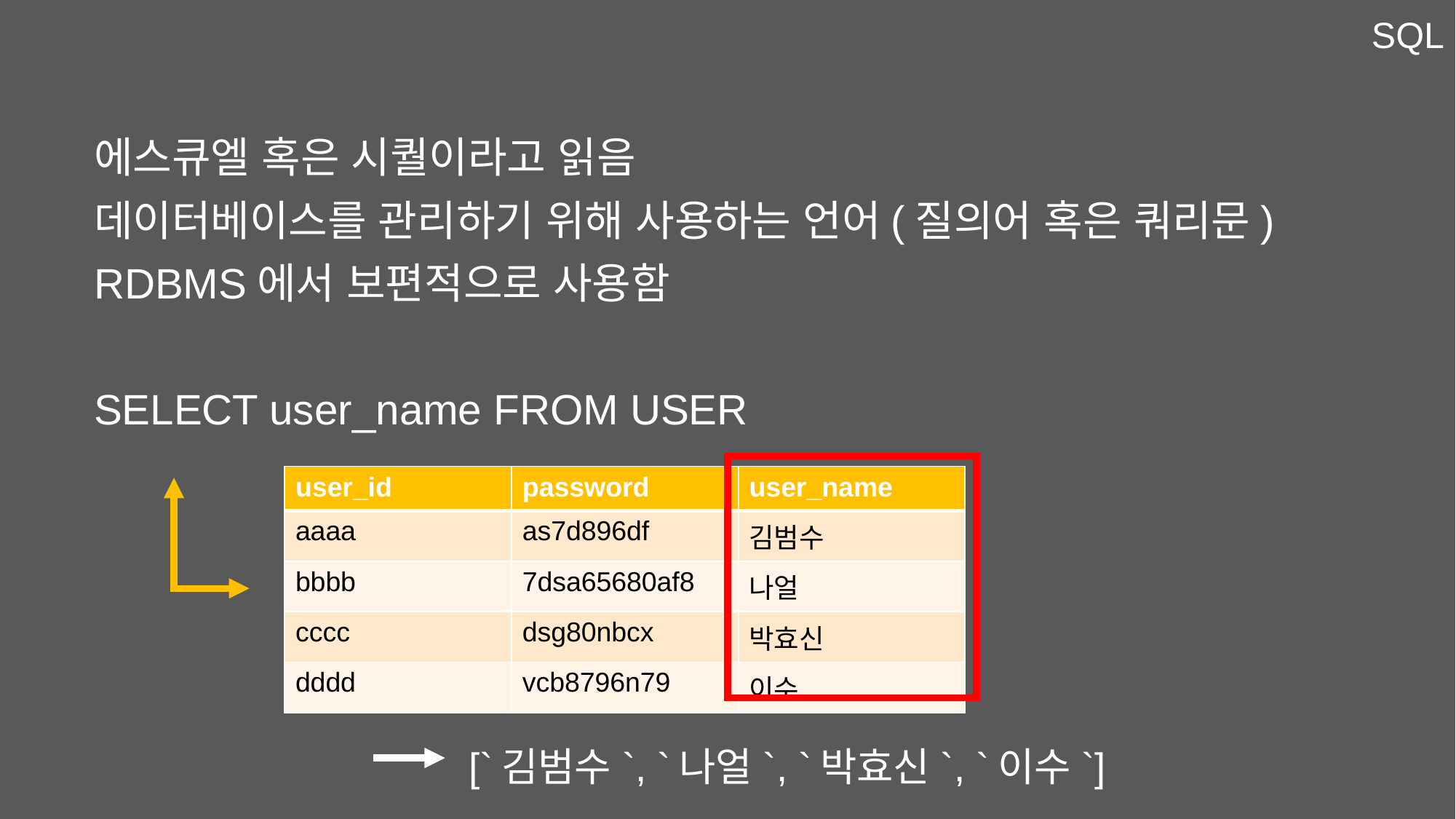

SQL
에스큐엘 혹은 시퀄이라고 읽음
데이터베이스를 관리하기 위해 사용하는 언어(질의어 혹은 쿼리문)
RDBMS에서 보편적으로 사용함
SELECT user_name FROM USER

| user\_id | password | user\_name |
| --- | --- | --- |
| aaaa | as7d896df | 김범수 |
| bbbb | 7dsa65680af8 | 나얼 |
| cccc | dsg80nbcx | 박효신 |
| dddd | vcb8796n79 | 이수 |
[`김범수`, `나얼`, `박효신`, `이수`]